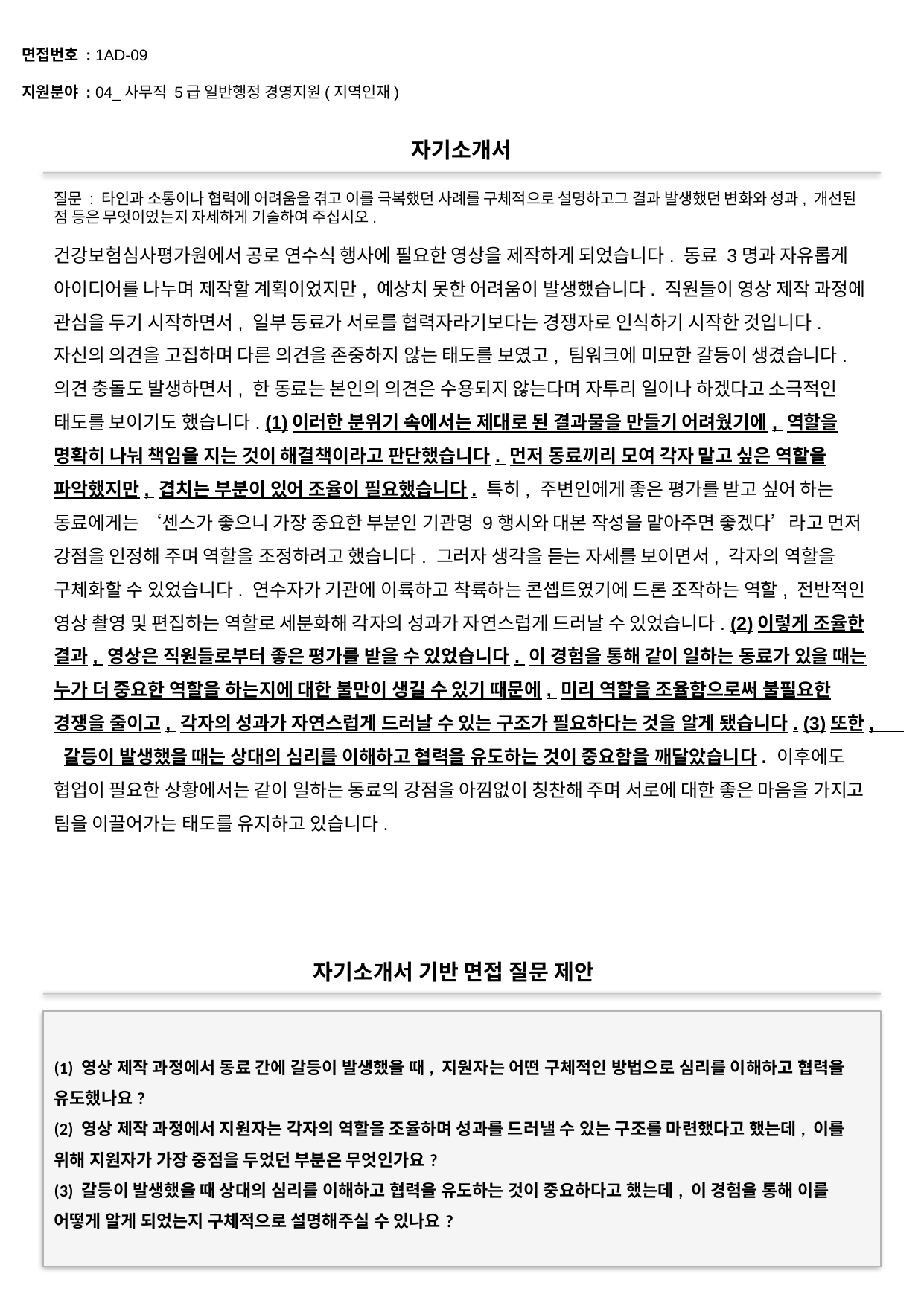

면접번호 : 1AD-09

지원분야 : 04_사무직 5급 일반행정 경영지원(지역인재)
#

자기소개서

질문 : 타인과 소통이나 협력에 어려움을 겪고 이를 극복했던 사례를 구체적으로 설명하고그 결과 발생했던 변화와 성과, 개선된 점 등은 무엇이었는지 자세하게 기술하여 주십시오.

건강보험심사평가원에서 공로 연수식 행사에 필요한 영상을 제작하게 되었습니다. 동료 3명과 자유롭게 아이디어를 나누며 제작할 계획이었지만, 예상치 못한 어려움이 발생했습니다. 직원들이 영상 제작 과정에 관심을 두기 시작하면서, 일부 동료가 서로를 협력자라기보다는 경쟁자로 인식하기 시작한 것입니다. 자신의 의견을 고집하며 다른 의견을 존중하지 않는 태도를 보였고, 팀워크에 미묘한 갈등이 생겼습니다. 의견 충돌도 발생하면서, 한 동료는 본인의 의견은 수용되지 않는다며 자투리 일이나 하겠다고 소극적인 태도를 보이기도 했습니다. (1)이러한 분위기 속에서는 제대로 된 결과물을 만들기 어려웠기에, 역할을 명확히 나눠 책임을 지는 것이 해결책이라고 판단했습니다. 먼저 동료끼리 모여 각자 맡고 싶은 역할을 파악했지만, 겹치는 부분이 있어 조율이 필요했습니다. 특히, 주변인에게 좋은 평가를 받고 싶어 하는 동료에게는 ‘센스가 좋으니 가장 중요한 부분인 기관명 9행시와 대본 작성을 맡아주면 좋겠다’라고 먼저 강점을 인정해 주며 역할을 조정하려고 했습니다. 그러자 생각을 듣는 자세를 보이면서, 각자의 역할을 구체화할 수 있었습니다. 연수자가 기관에 이륙하고 착륙하는 콘셉트였기에 드론 조작하는 역할, 전반적인 영상 촬영 및 편집하는 역할로 세분화해 각자의 성과가 자연스럽게 드러날 수 있었습니다. (2)이렇게 조율한 결과, 영상은 직원들로부터 좋은 평가를 받을 수 있었습니다. 이 경험을 통해 같이 일하는 동료가 있을 때는 누가 더 중요한 역할을 하는지에 대한 불만이 생길 수 있기 때문에, 미리 역할을 조율함으로써 불필요한 경쟁을 줄이고, 각자의 성과가 자연스럽게 드러날 수 있는 구조가 필요하다는 것을 알게 됐습니다. (3)또한, 갈등이 발생했을 때는 상대의 심리를 이해하고 협력을 유도하는 것이 중요함을 깨달았습니다. 이후에도 협업이 필요한 상황에서는 같이 일하는 동료의 강점을 아낌없이 칭찬해 주며 서로에 대한 좋은 마음을 가지고 팀을 이끌어가는 태도를 유지하고 있습니다.

자기소개서 기반 면접 질문 제안

(1) 영상 제작 과정에서 동료 간에 갈등이 발생했을 때, 지원자는 어떤 구체적인 방법으로 심리를 이해하고 협력을 유도했나요?
(2) 영상 제작 과정에서 지원자는 각자의 역할을 조율하며 성과를 드러낼 수 있는 구조를 마련했다고 했는데, 이를 위해 지원자가 가장 중점을 두었던 부분은 무엇인가요?
(3) 갈등이 발생했을 때 상대의 심리를 이해하고 협력을 유도하는 것이 중요하다고 했는데, 이 경험을 통해 이를 어떻게 알게 되었는지 구체적으로 설명해주실 수 있나요?